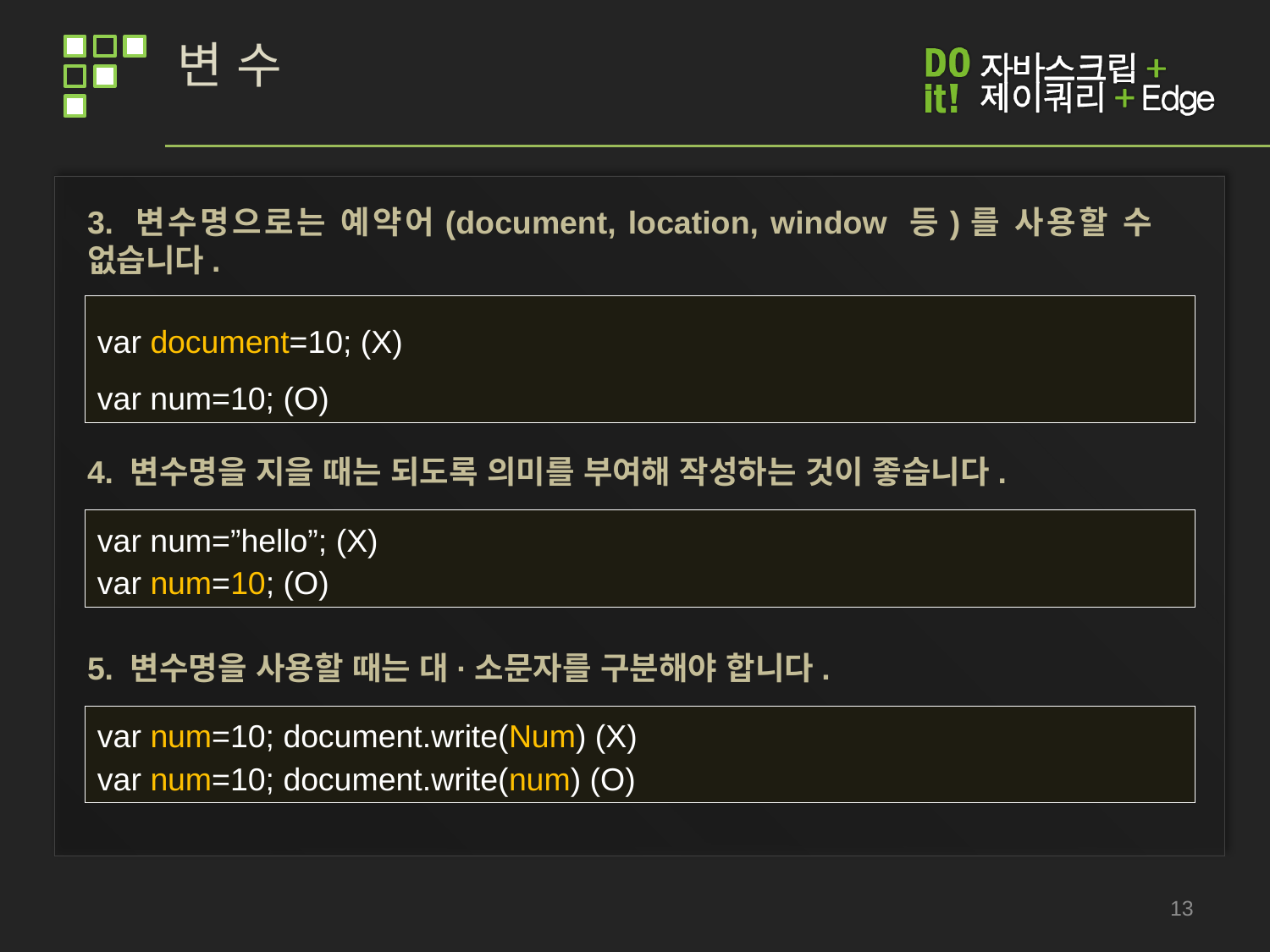

# 변 수
3. 변수명으로는 예약어(document, location, window 등)를 사용할 수 없습니다.
var document=10; (X)
var num=10; (O)
4. 변수명을 지을 때는 되도록 의미를 부여해 작성하는 것이 좋습니다.
var num=”hello”; (X)
var num=10; (O)
5. 변수명을 사용할 때는 대·소문자를 구분해야 합니다.
var num=10; document.write(Num) (X)
var num=10; document.write(num) (O)
13